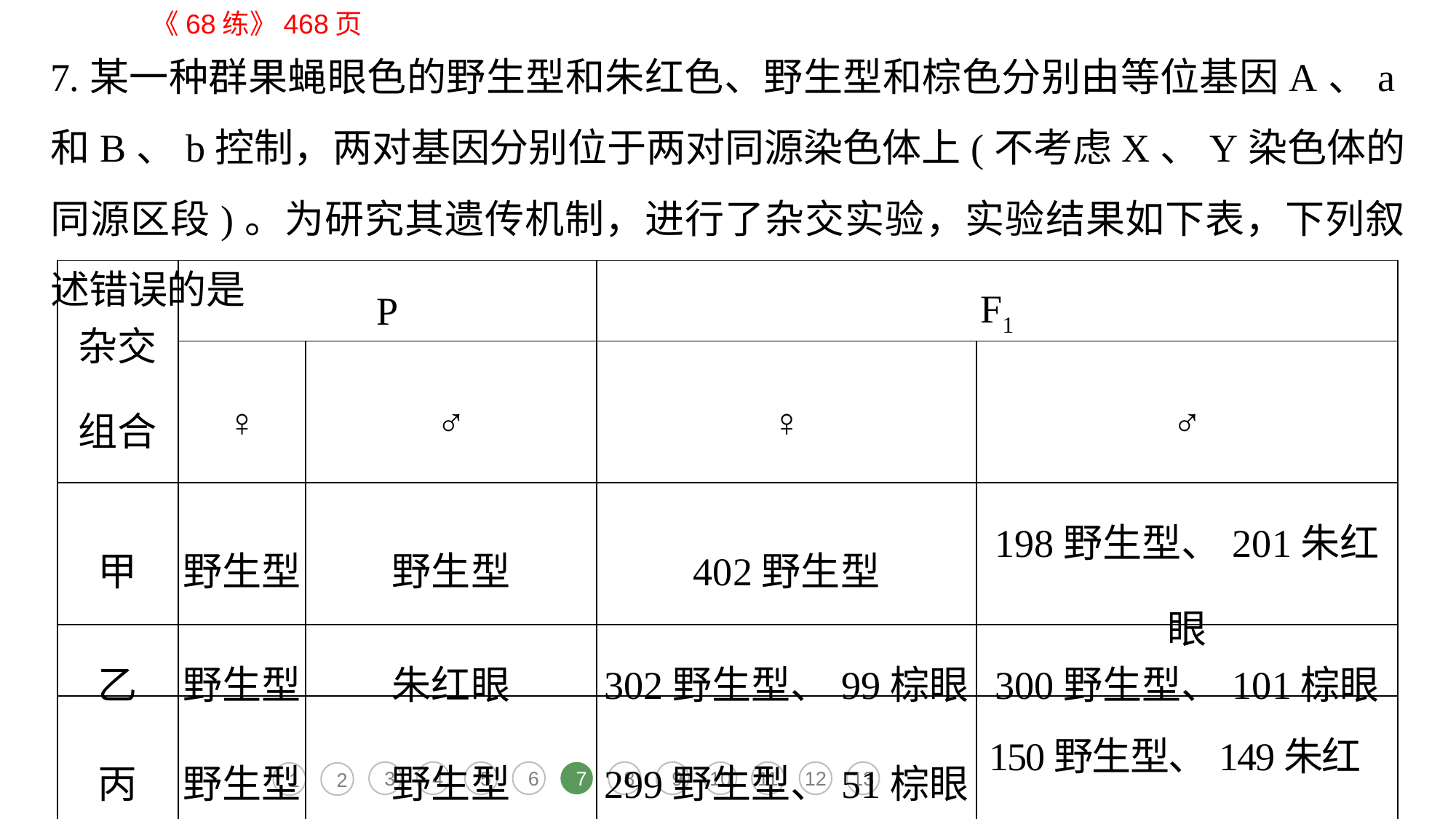

《68练》468页
7.某一种群果蝇眼色的野生型和朱红色、野生型和棕色分别由等位基因A、a和B、b控制，两对基因分别位于两对同源染色体上(不考虑X、Y染色体的同源区段)。为研究其遗传机制，进行了杂交实验，实验结果如下表，下列叙述错误的是
| 杂交组合 | P |  | F1 |  |
| --- | --- | --- | --- | --- |
|  | ♀ | ♂ | ♀ | ♂ |
| 甲 | 野生型 | 野生型 | 402野生型 | 198野生型、201朱红眼 |
| 乙 | 野生型 | 朱红眼 | 302野生型、99棕眼 | 300野生型、101棕眼 |
| 丙 | 野生型 | 野生型 | 299野生型、51棕眼 | 150野生型、149朱红眼、50棕眼、49白眼 |
3
4
5
6
7
8
9
10
11
12
13
1
2